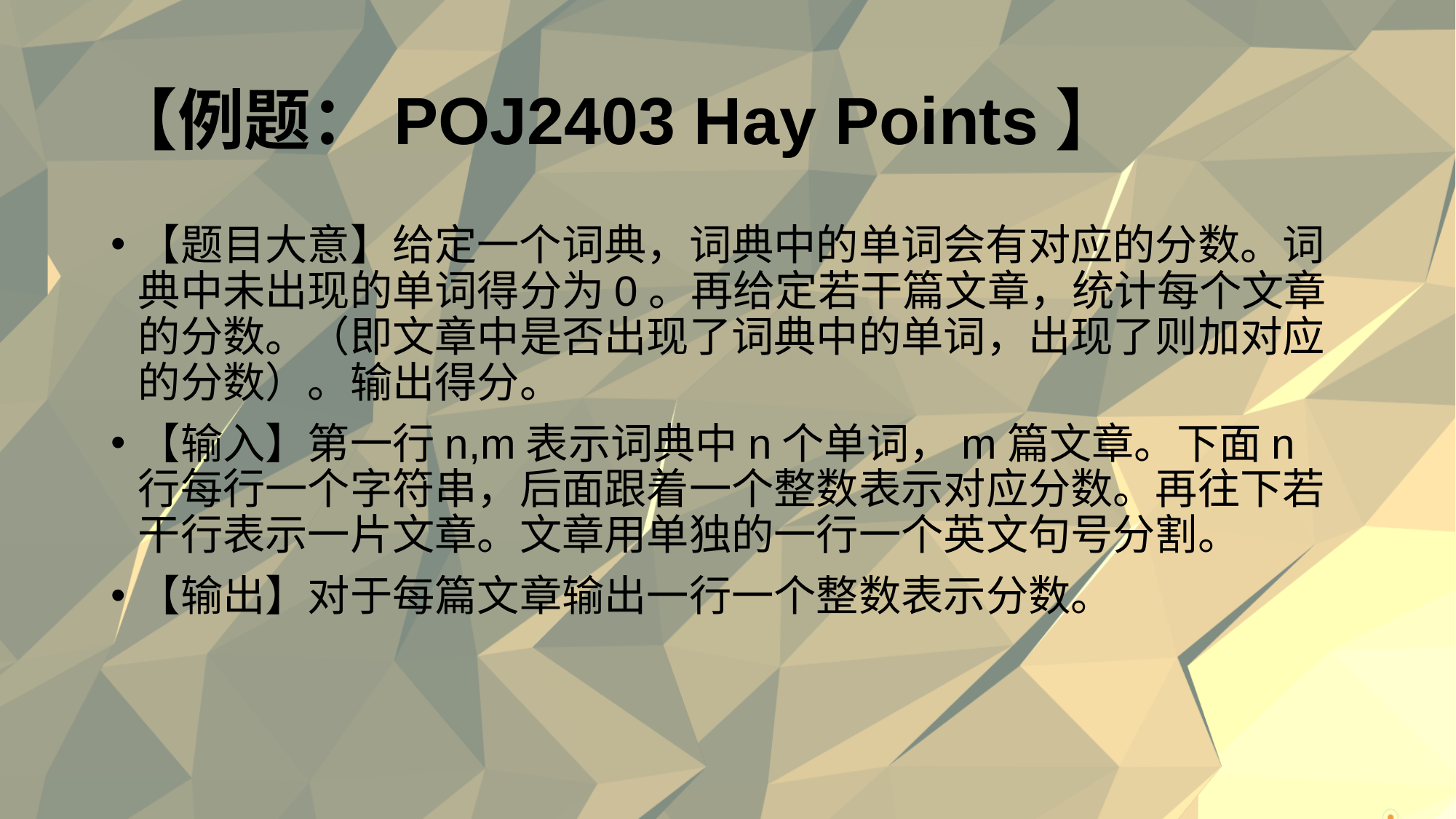

# 【例题：POJ2403 Hay Points】
【题目大意】给定一个词典，词典中的单词会有对应的分数。词典中未出现的单词得分为0。再给定若干篇文章，统计每个文章的分数。（即文章中是否出现了词典中的单词，出现了则加对应的分数）。输出得分。
【输入】第一行n,m表示词典中n个单词，m篇文章。下面n行每行一个字符串，后面跟着一个整数表示对应分数。再往下若干行表示一片文章。文章用单独的一行一个英文句号分割。
【输出】对于每篇文章输出一行一个整数表示分数。